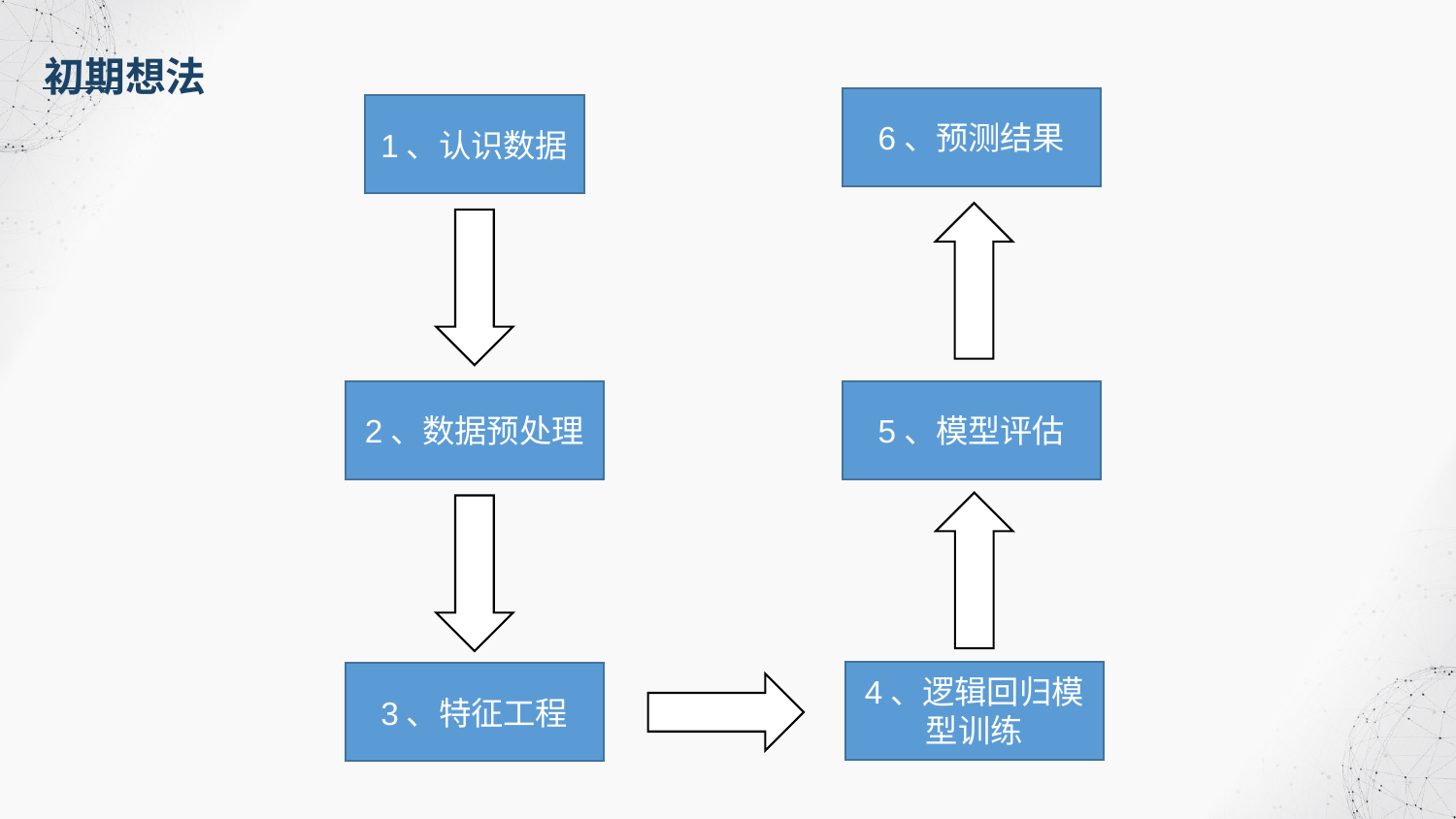

初期想法
6、预测结果
1、认识数据

2、数据预处理
5、模型评估

4、逻辑回归模型训练
3、特征工程